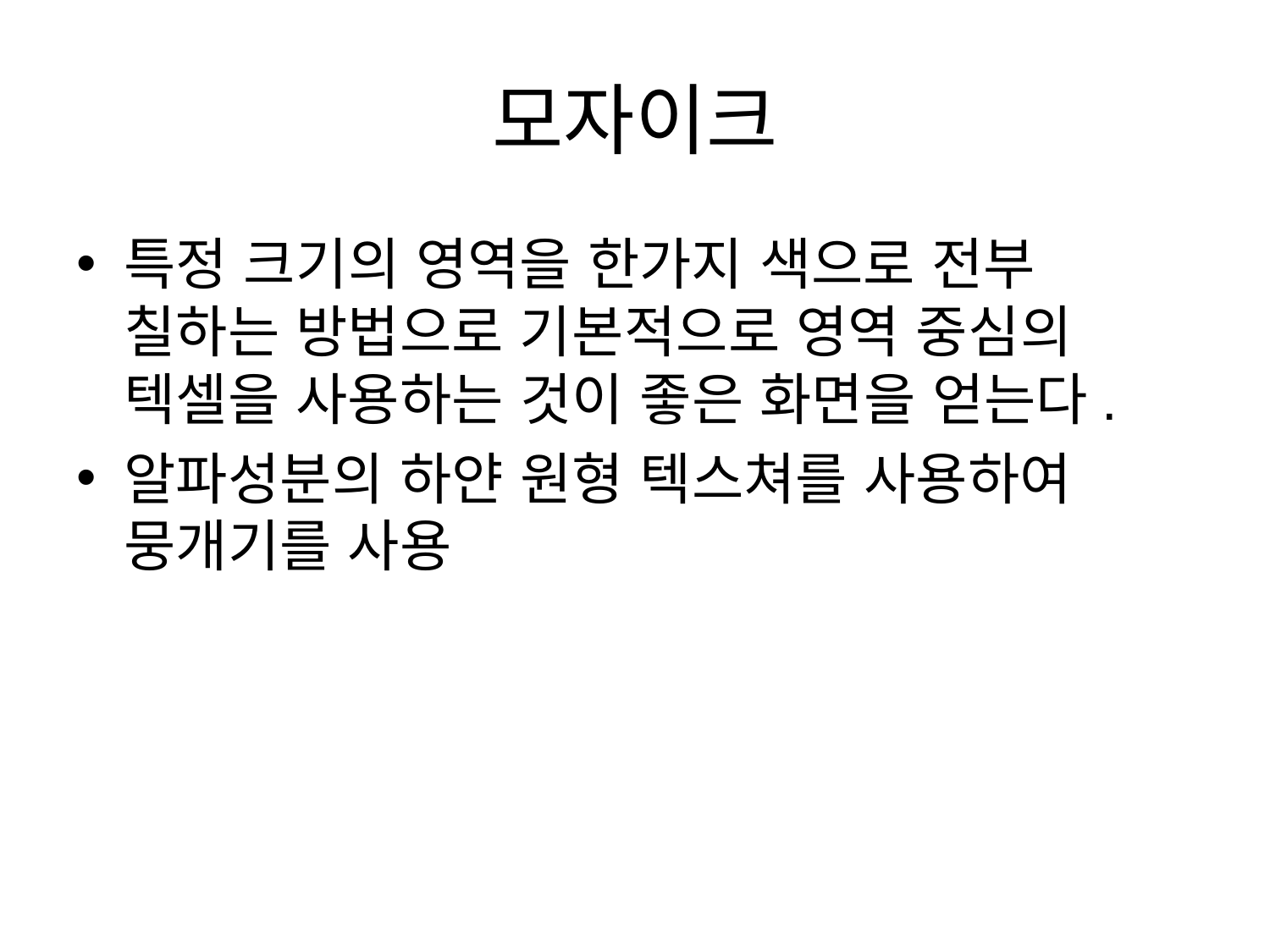

# 모자이크
특정 크기의 영역을 한가지 색으로 전부 칠하는 방법으로 기본적으로 영역 중심의 텍셀을 사용하는 것이 좋은 화면을 얻는다.
알파성분의 하얀 원형 텍스쳐를 사용하여 뭉개기를 사용